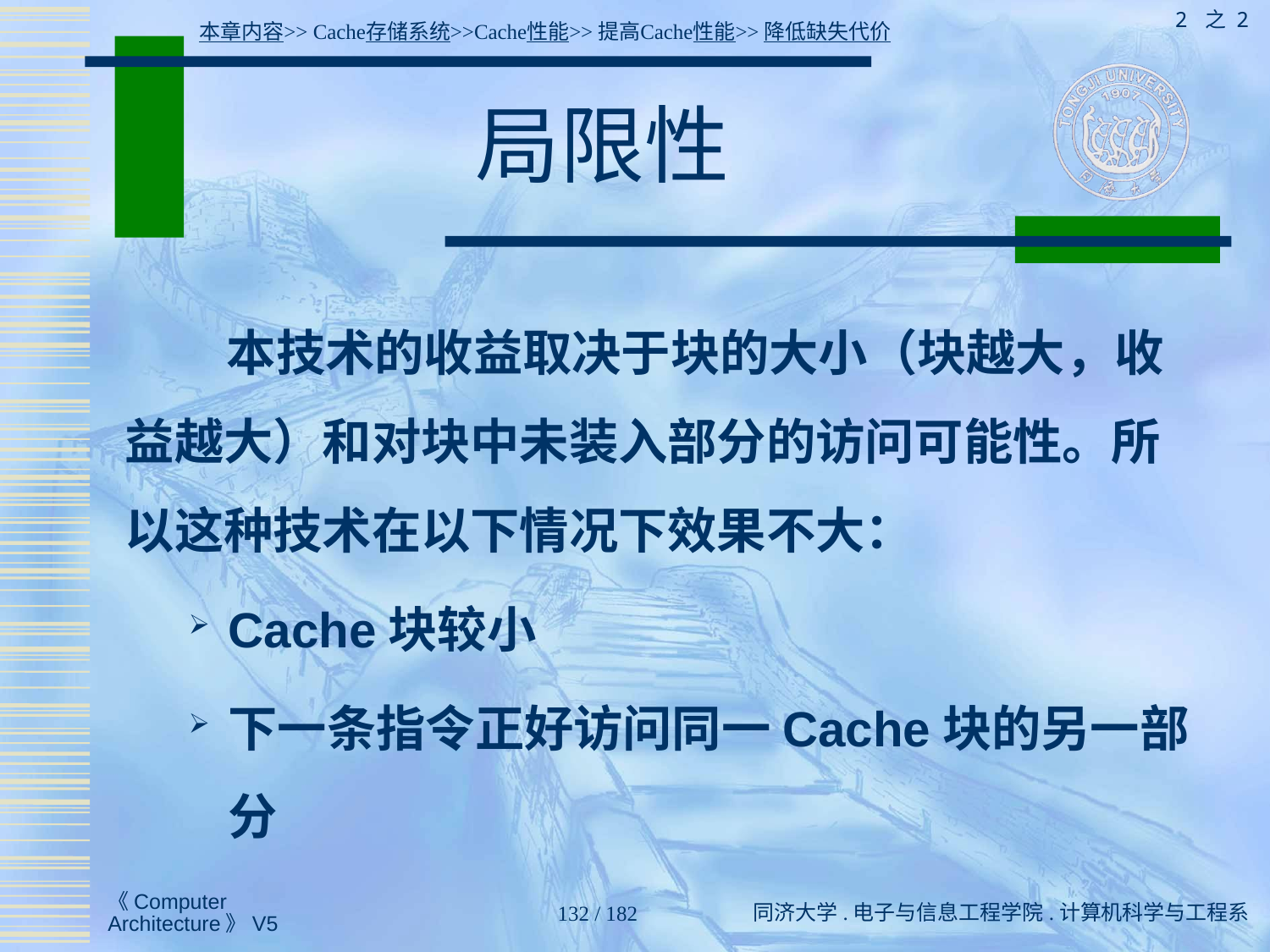

2 之 2
本章内容>> Cache存储系统>>Cache性能>>提高Cache性能>>降低缺失代价
# 局限性
        本技术的收益取决于块的大小（块越大，收益越大）和对块中未装入部分的访问可能性。所以这种技术在以下情况下效果不大：
Cache块较小
下一条指令正好访问同一Cache块的另一部分